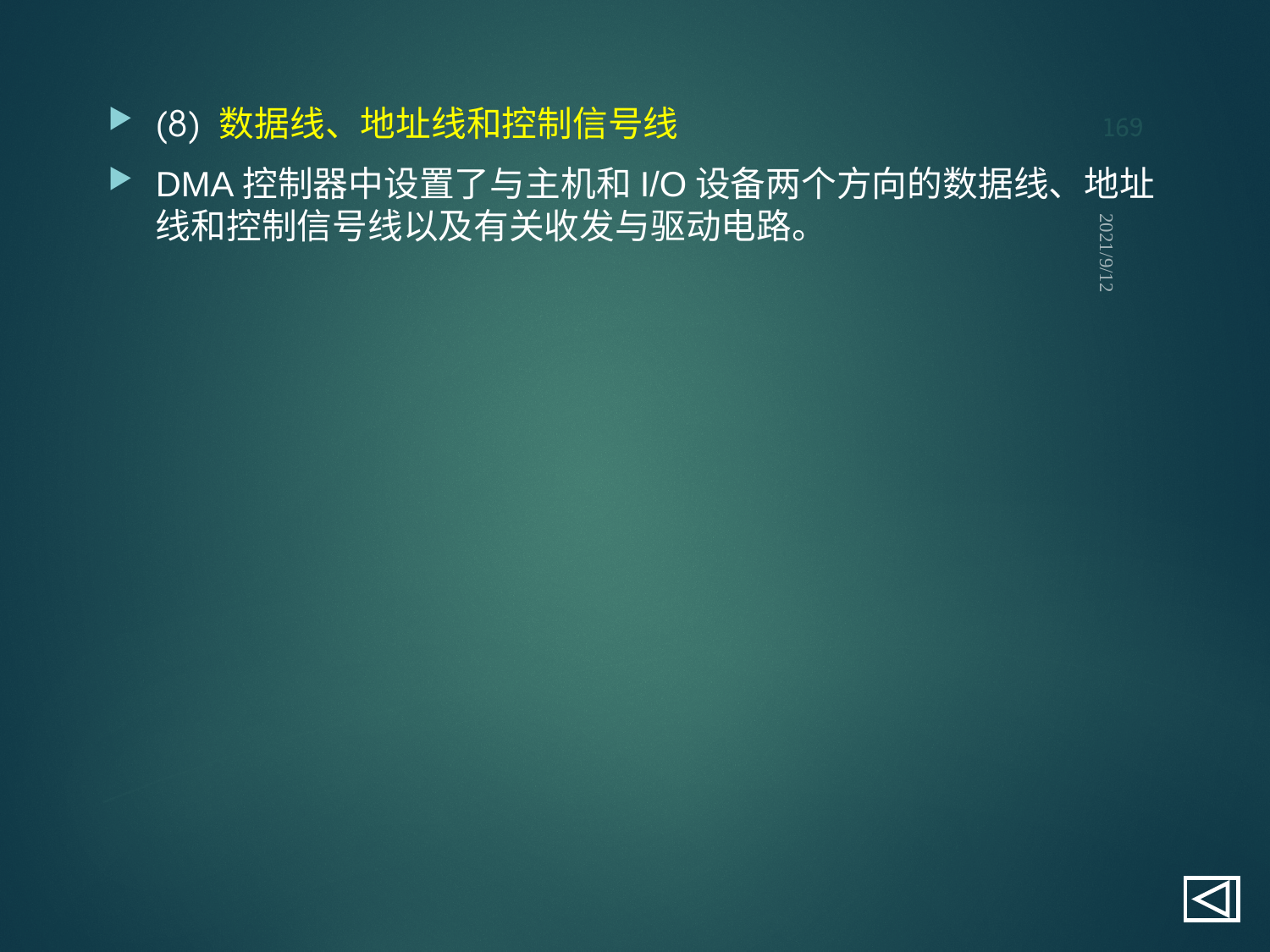

169
(8) 数据线、地址线和控制信号线
DMA控制器中设置了与主机和I/O设备两个方向的数据线、地址线和控制信号线以及有关收发与驱动电路。
2021/9/12